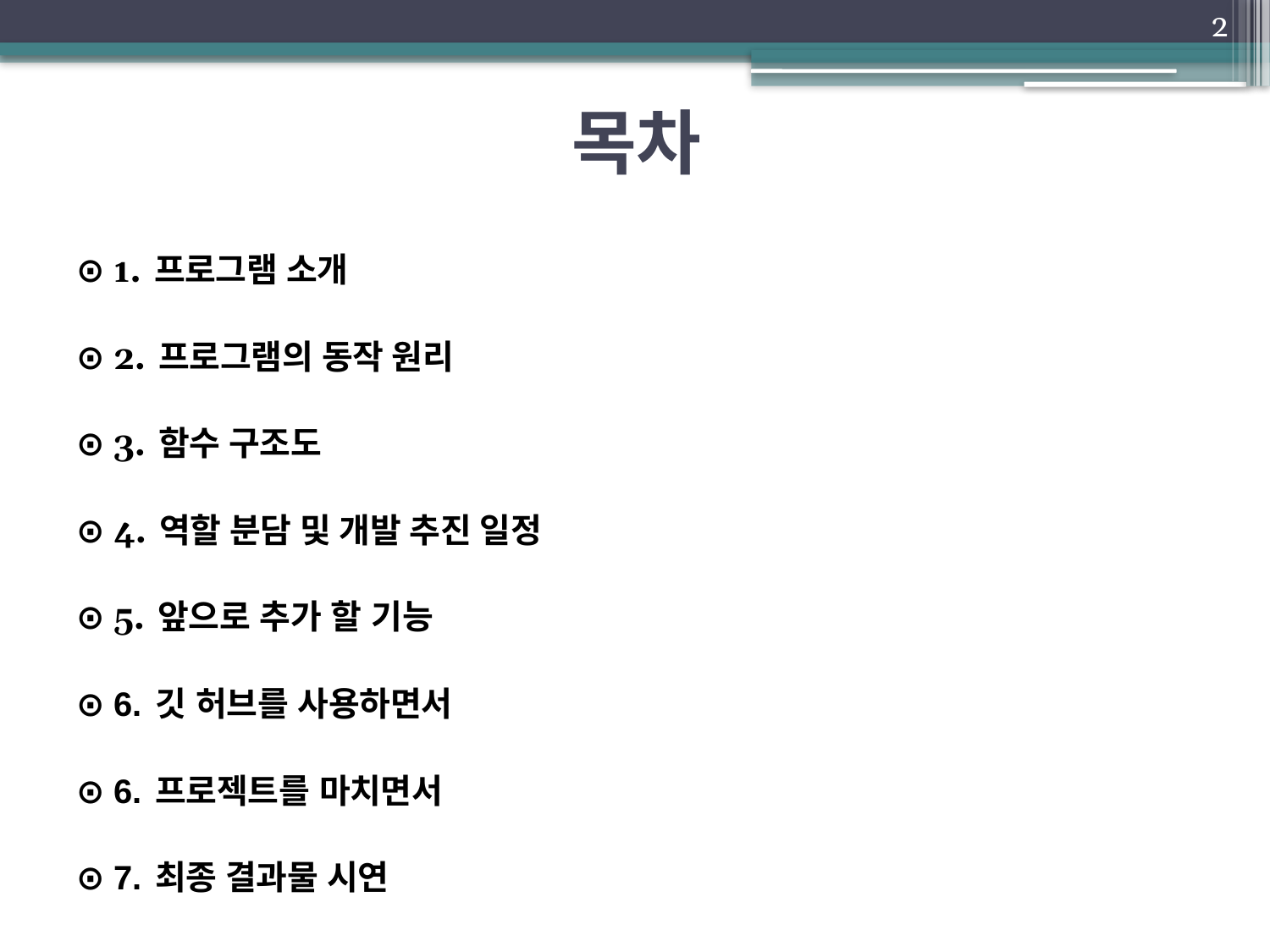

2
# 목차

⊙ 1. 프로그램 소개

⊙ 2. 프로그램의 동작 원리

⊙ 3. 함수 구조도

⊙ 4. 역할 분담 및 개발 추진 일정

⊙ 5. 앞으로 추가 할 기능

⊙ 6. 깃 허브를 사용하면서

⊙ 6. 프로젝트를 마치면서

⊙ 7. 최종 결과물 시연